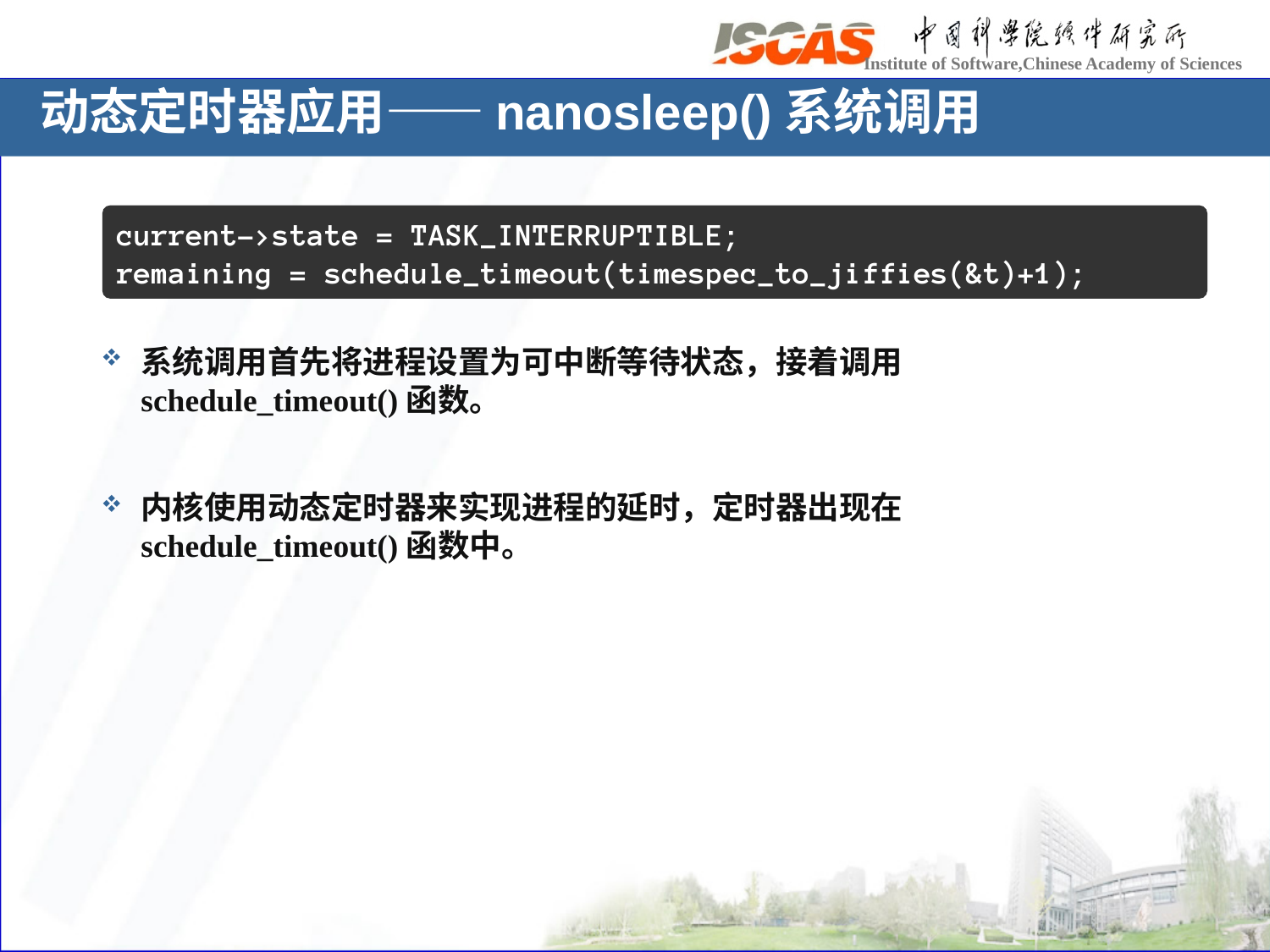

# 动态定时器应用——nanosleep()系统调用
current->state = TASK_INTERRUPTIBLE;
remaining = schedule_timeout(timespec_to_jiffies(&t)+1);
系统调用首先将进程设置为可中断等待状态，接着调用schedule_timeout()函数。

内核使用动态定时器来实现进程的延时，定时器出现在schedule_timeout()函数中。